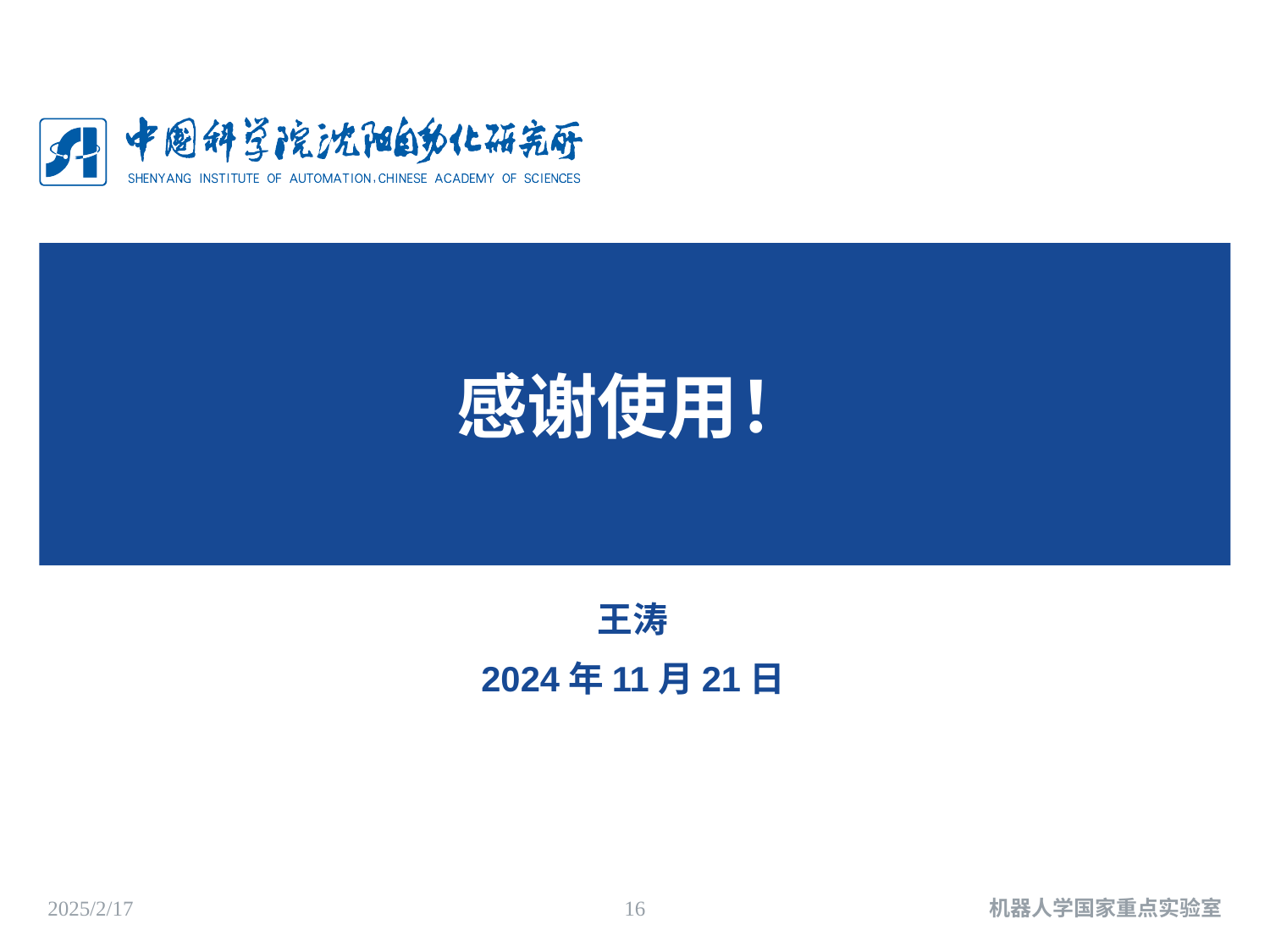

# 感谢使用！
王涛
2024年11月21日
2025/2/17
16
机器人学国家重点实验室